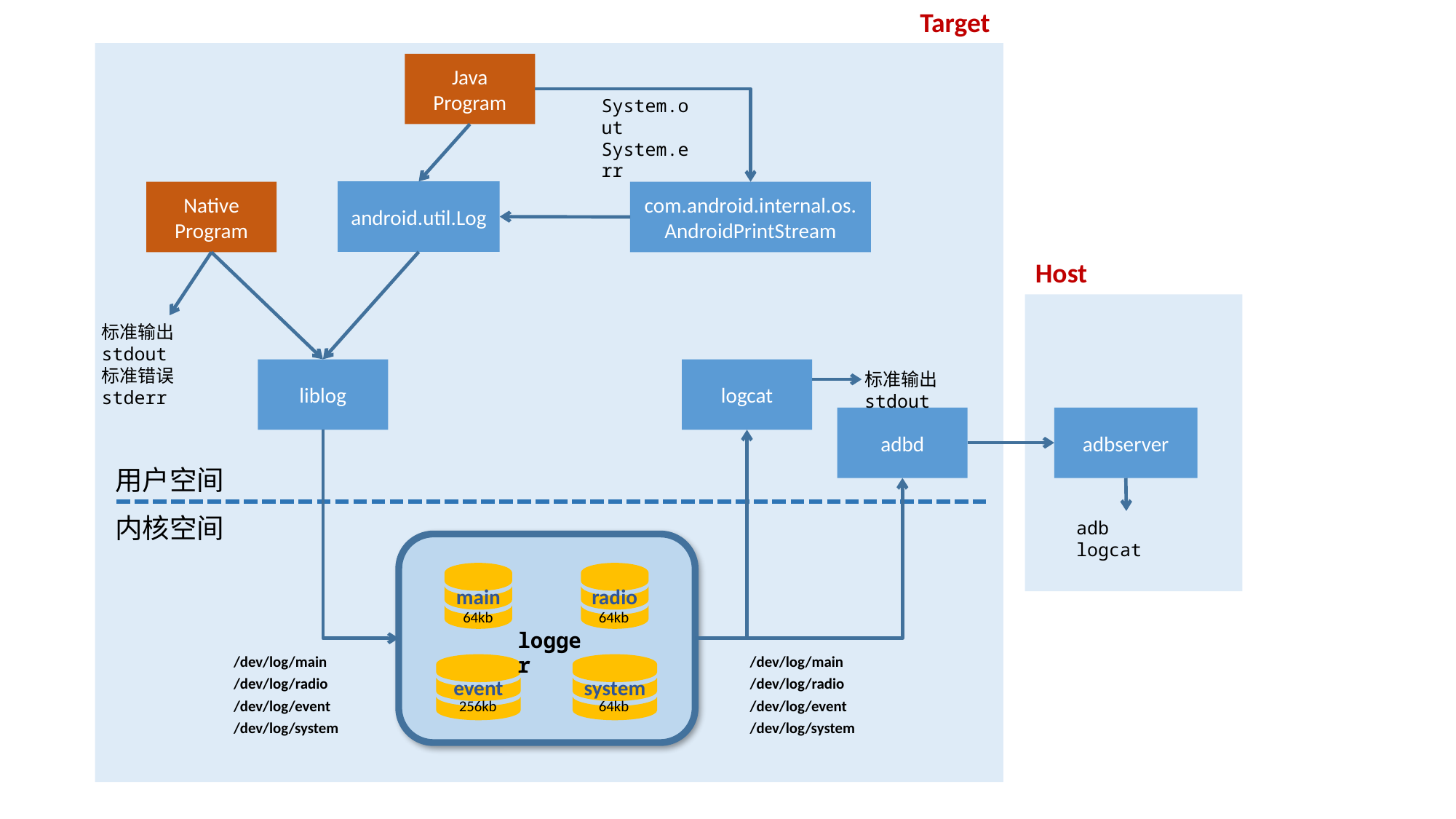

Target

Java Program
System.out
System.err
android.util.Log
Native Program
com.android.internal.os.AndroidPrintStream
Host

标准输出stdout
标准错误stderr
liblog
logcat
标准输出stdout
adbd
adbserver
用户空间
内核空间
adb logcat

main
radio
64kb
64kb
logger
event
system
64kb
256kb
/dev/log/main
/dev/log/radio
/dev/log/event
/dev/log/system
/dev/log/main
/dev/log/radio
/dev/log/event
/dev/log/system